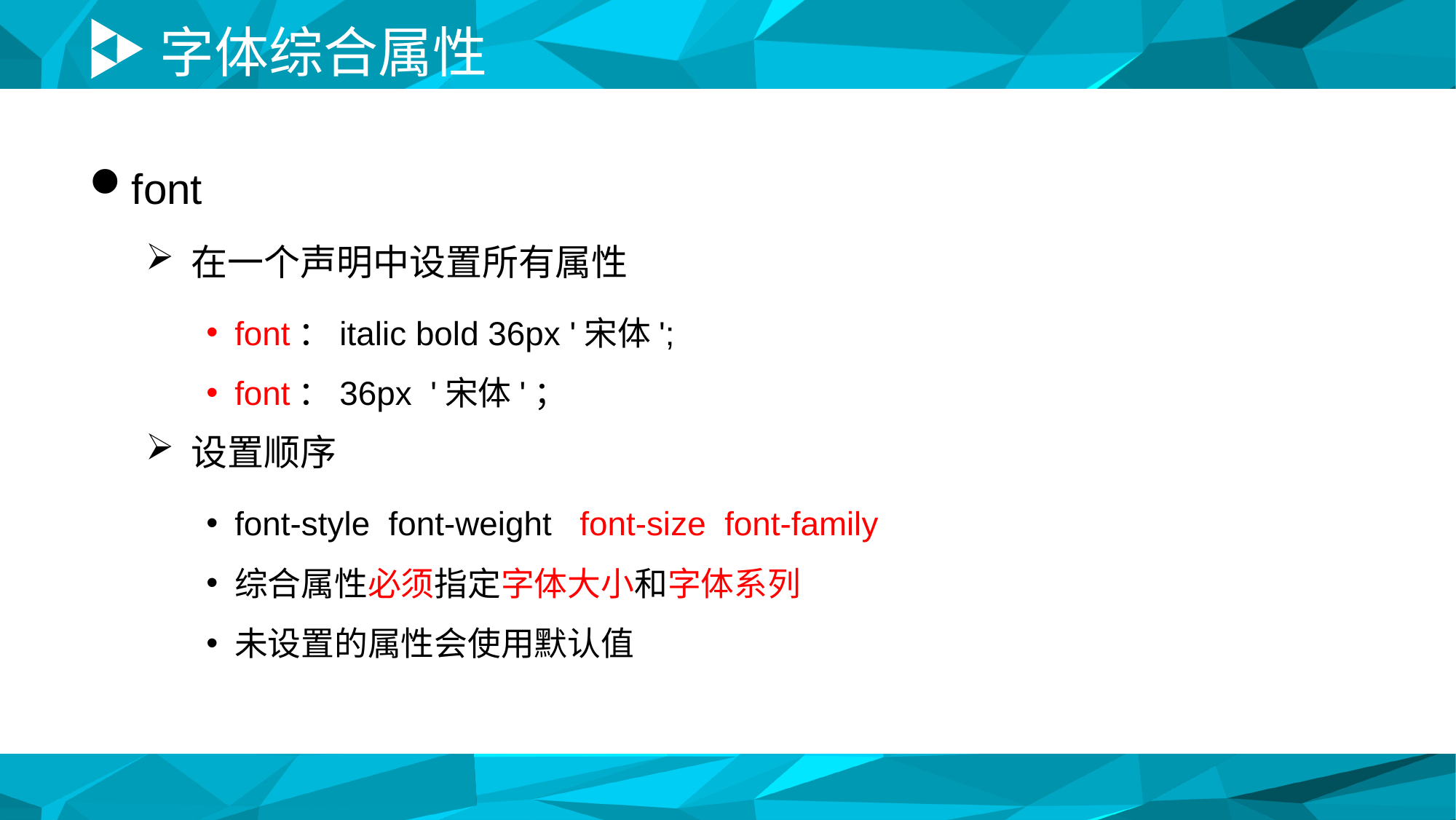

# 字体综合属性
font
在一个声明中设置所有属性
font：italic bold 36px '宋体';
font：36px  '宋体'；
设置顺序
font-style  font-weight   font-size  font-family
综合属性必须指定字体大小和字体系列
未设置的属性会使用默认值